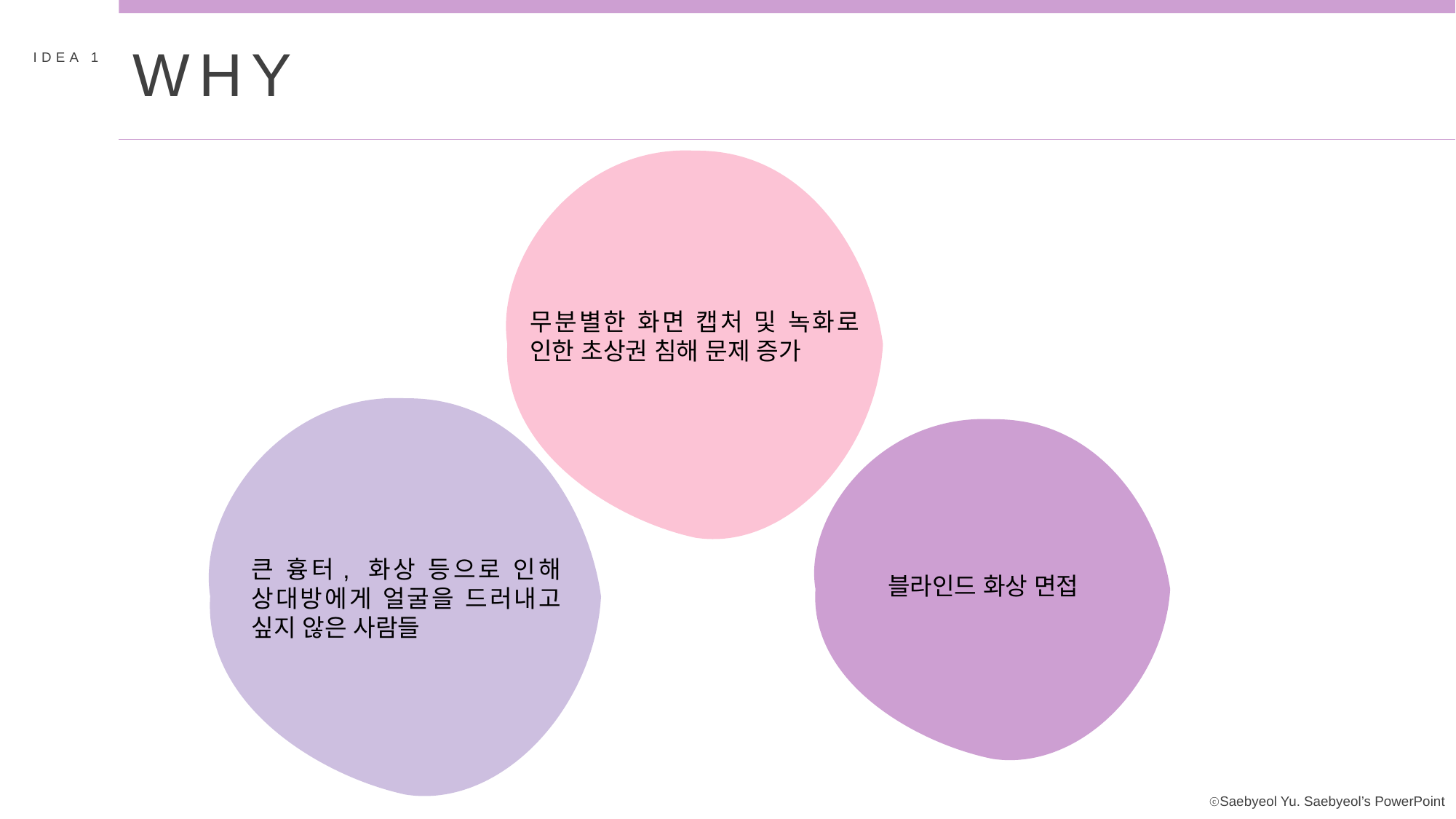

WHY
IDEA 1

무분별한 화면 캡처 및 녹화로 인한 초상권 침해 문제 증가

큰 흉터, 화상 등으로 인해 상대방에게 얼굴을 드러내고 싶지 않은 사람들
블라인드 화상 면접